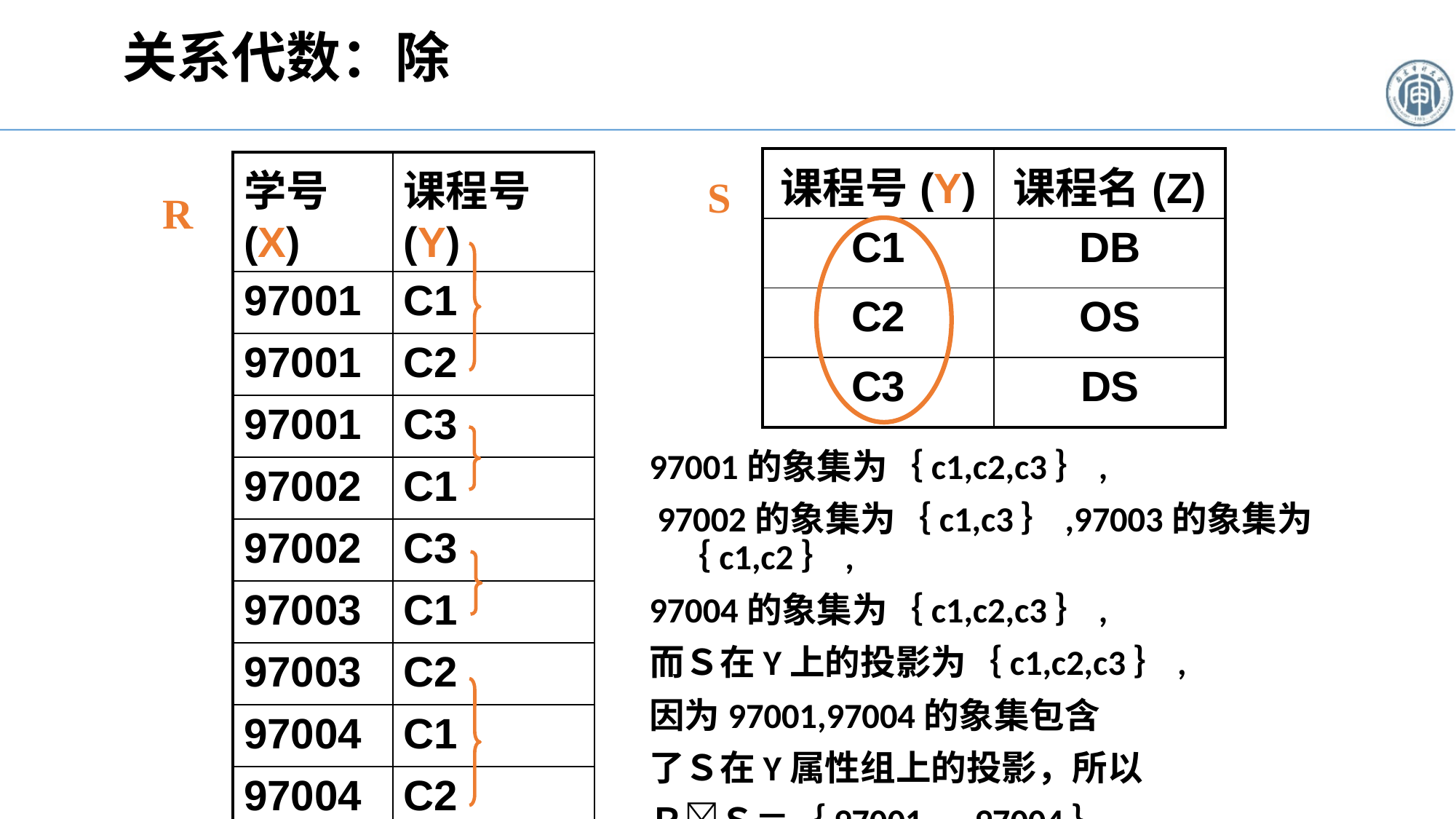

关系代数：除
| 课程号(Y) | 课程名(Z) |
| --- | --- |
| C1 | DB |
| C2 | OS |
| C3 | DS |
| 学号(X) | 课程号(Y) |
| --- | --- |
| 97001 | C1 |
| 97001 | C2 |
| 97001 | C3 |
| 97002 | C1 |
| 97002 | C3 |
| 97003 | C1 |
| 97003 | C2 |
| 97004 | C1 |
| 97004 | C2 |
| 97004 | C3 |
S
R

97001的象集为｛c1,c2,c3｝,
 97002的象集为｛c1,c3｝,97003的象集为｛c1,c2｝,
97004的象集为｛c1,c2,c3｝,
而Ｓ在Y上的投影为｛c1,c2,c3｝,
因为97001,97004的象集包含
了Ｓ在Y属性组上的投影，所以
Ｒ÷Ｓ＝｛97001，97004｝